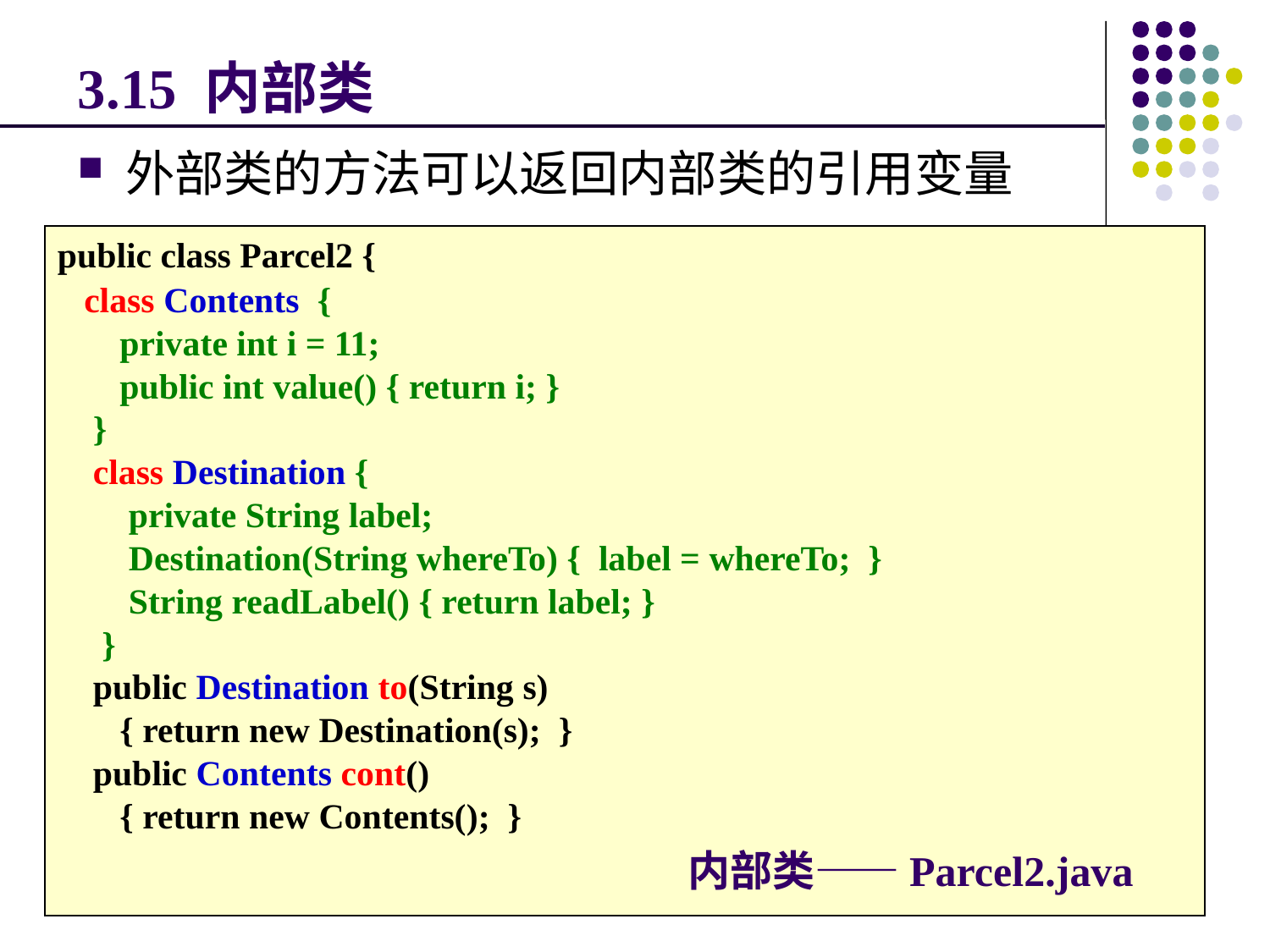

# 3.15 内部类
外部类的方法可以返回内部类的引用变量
public class Parcel2 {
   class Contents  {
       private int i = 11;
       public int value() { return i; }
    }
    class Destination {
        private String label;
        Destination(String whereTo) {  label = whereTo;  }
        String readLabel() { return label; }
     }
    public Destination to(String s)
       { return new Destination(s);  }
    public Contents cont()
       { return new Contents();  }
内部类——Parcel2.java